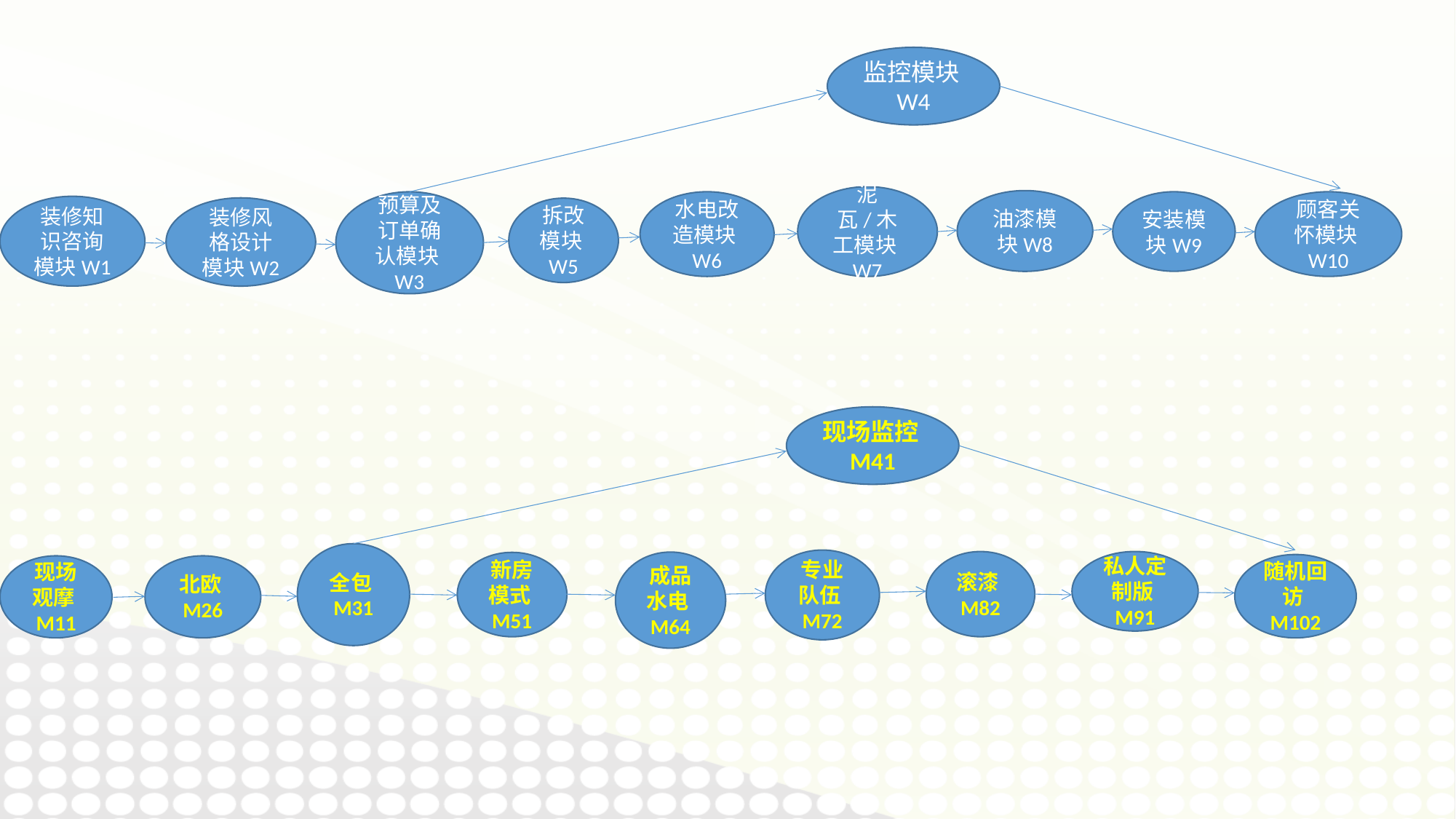

监控模块W4
泥瓦/木工模块W7
油漆模块W8
预算及订单确认模块W3
水电改造模块W6
安装模块W9
顾客关怀模块W10
装修知识咨询模块W1
装修风格设计模块W2
拆改模块W5
现场监控M41
全包M31
专业队伍M72
滚漆M82
私人定制版M91
成品水电M64
新房模式M51
随机回访M102
现场观摩M11
北欧M26